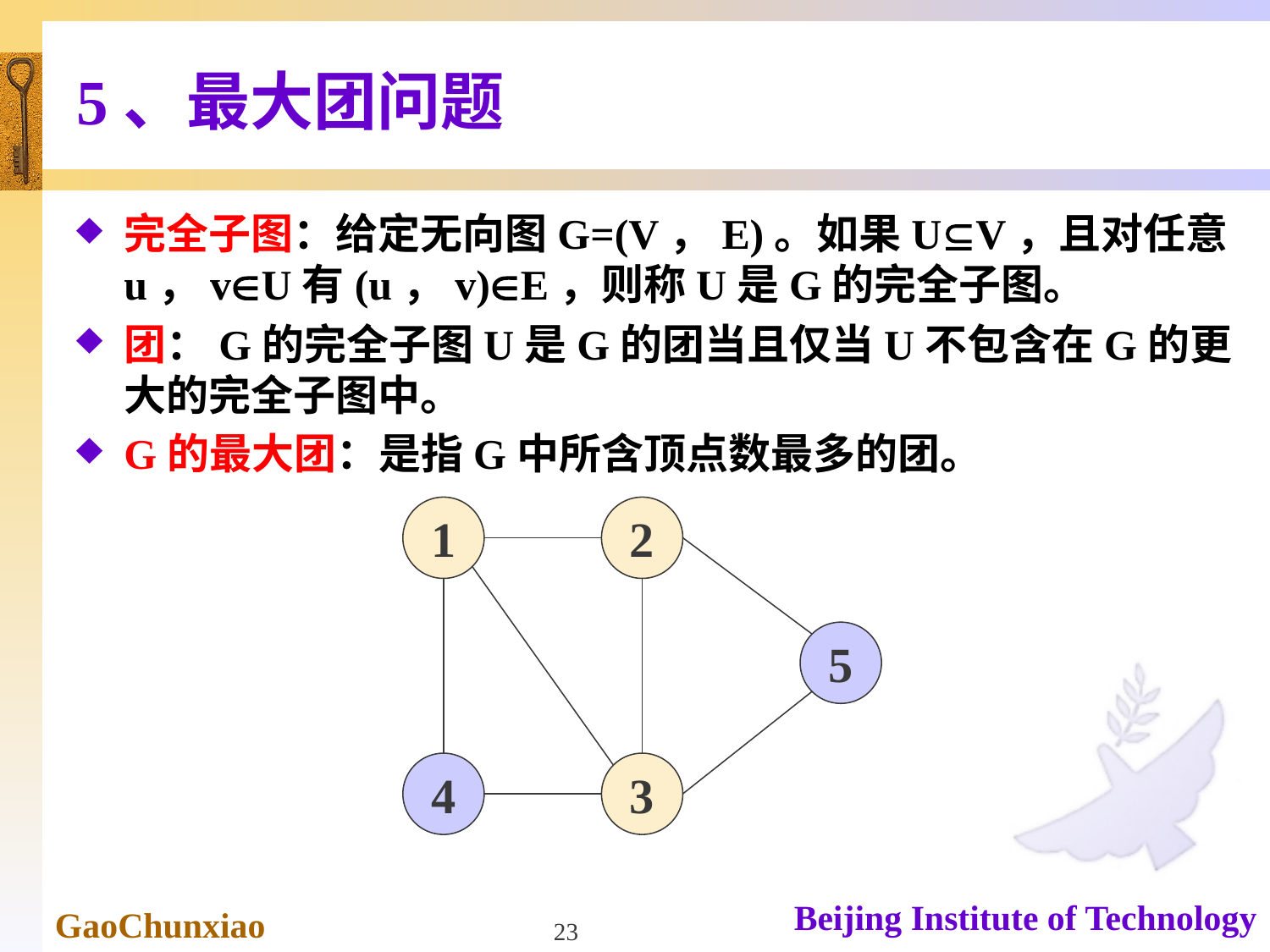

# 5、最大团问题
完全子图：给定无向图G=(V，E)。如果U⊆V，且对任意u，v∈U有(u，v)∈E，则称U是G的完全子图。
团：G的完全子图U是G的团当且仅当U不包含在G的更大的完全子图中。
G的最大团：是指G中所含顶点数最多的团。

1
2
5
4
3
23